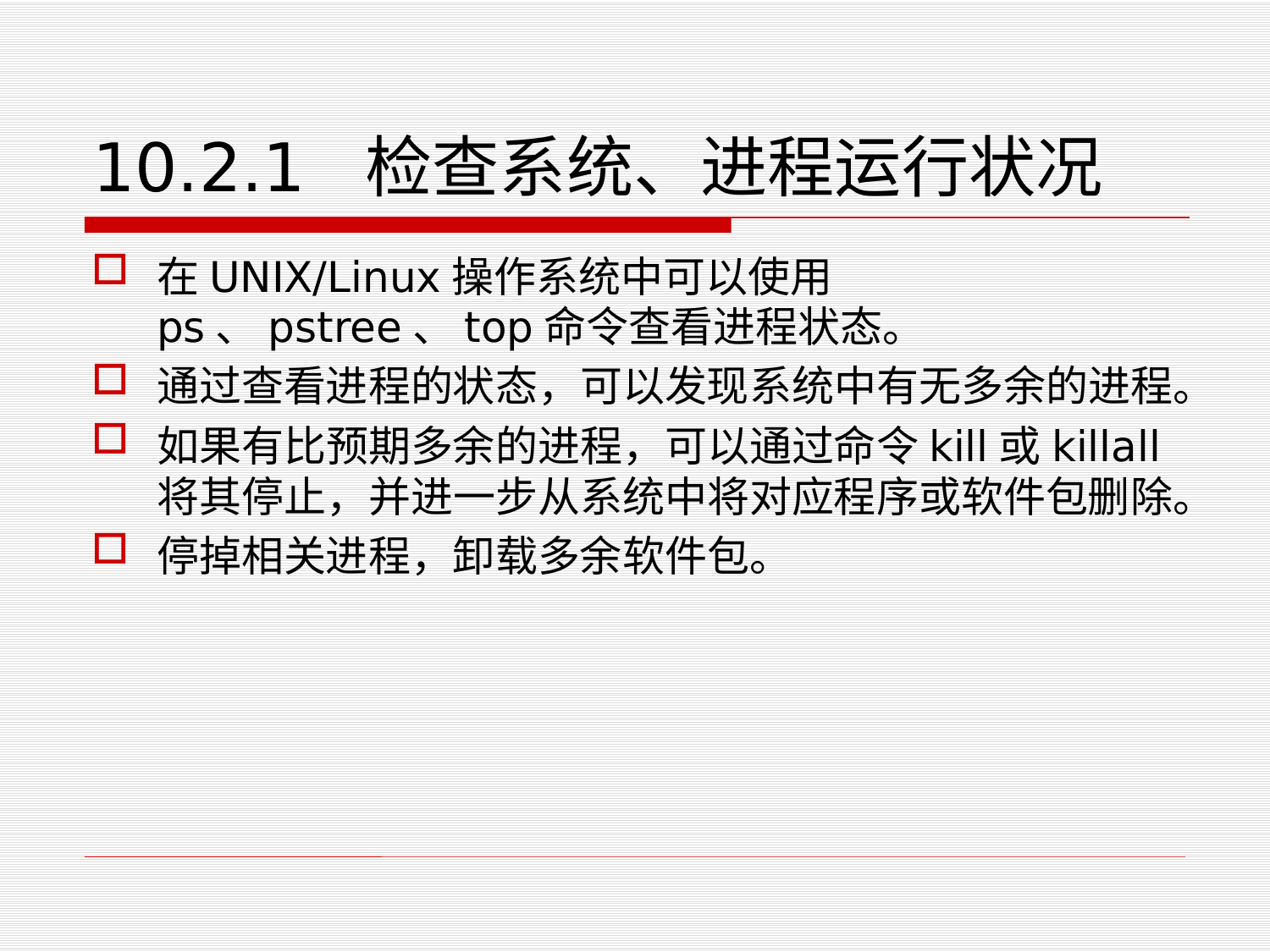

# 10.2.1  检查系统、进程运行状况
在UNIX/Linux操作系统中可以使用ps、pstree、top命令查看进程状态。
通过查看进程的状态，可以发现系统中有无多余的进程。
如果有比预期多余的进程，可以通过命令kill或killall将其停止，并进一步从系统中将对应程序或软件包删除。
停掉相关进程，卸载多余软件包。